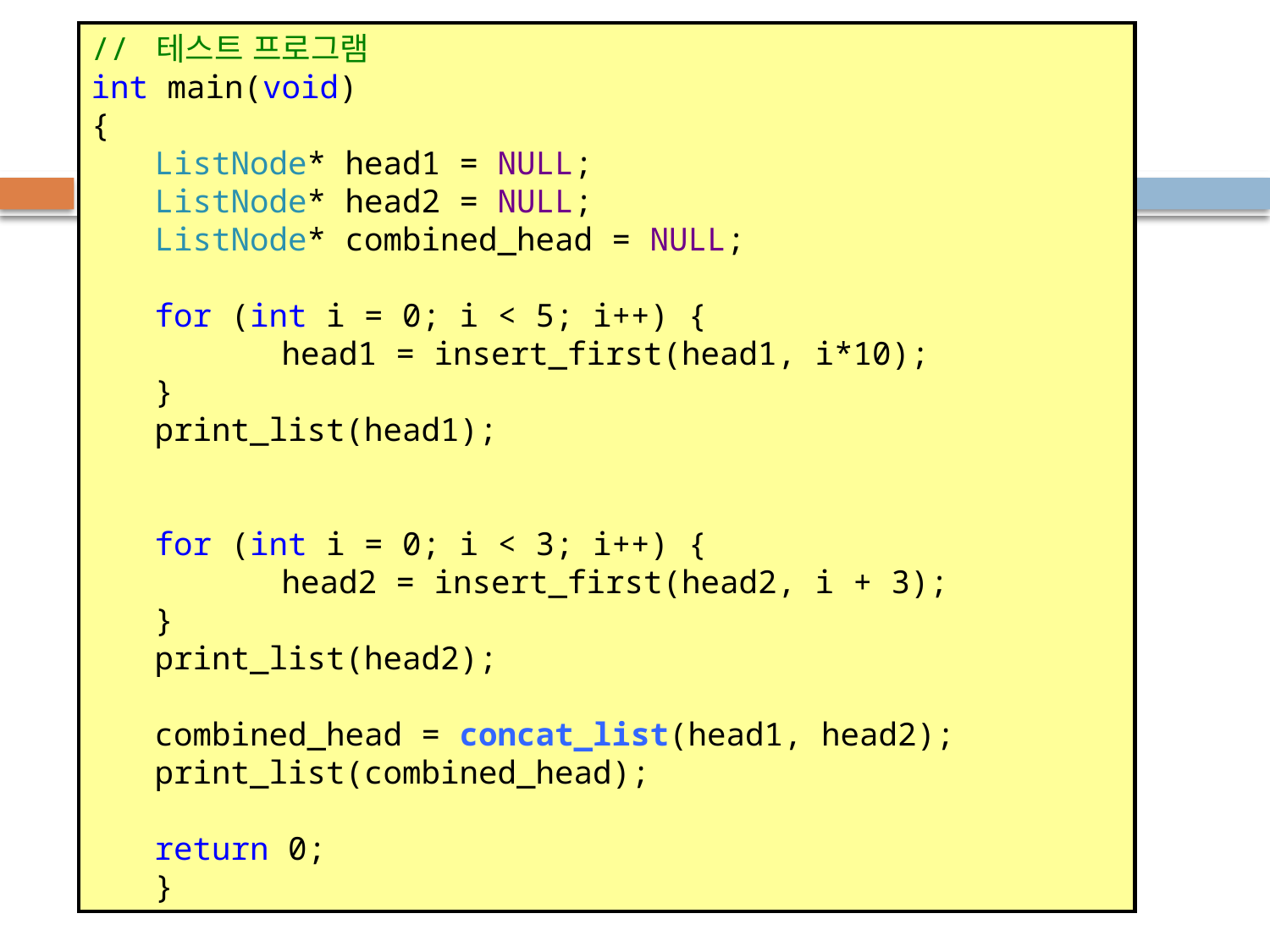

// 테스트 프로그램
int main(void)
{
ListNode* head1 = NULL;
ListNode* head2 = NULL;
ListNode* combined_head = NULL;

for (int i = 0; i < 5; i++) {
	head1 = insert_first(head1, i*10);
}
print_list(head1);

for (int i = 0; i < 3; i++) {
	head2 = insert_first(head2, i + 3);
}
print_list(head2);

combined_head = concat_list(head1, head2);
print_list(combined_head);

return 0;
}
# Solution